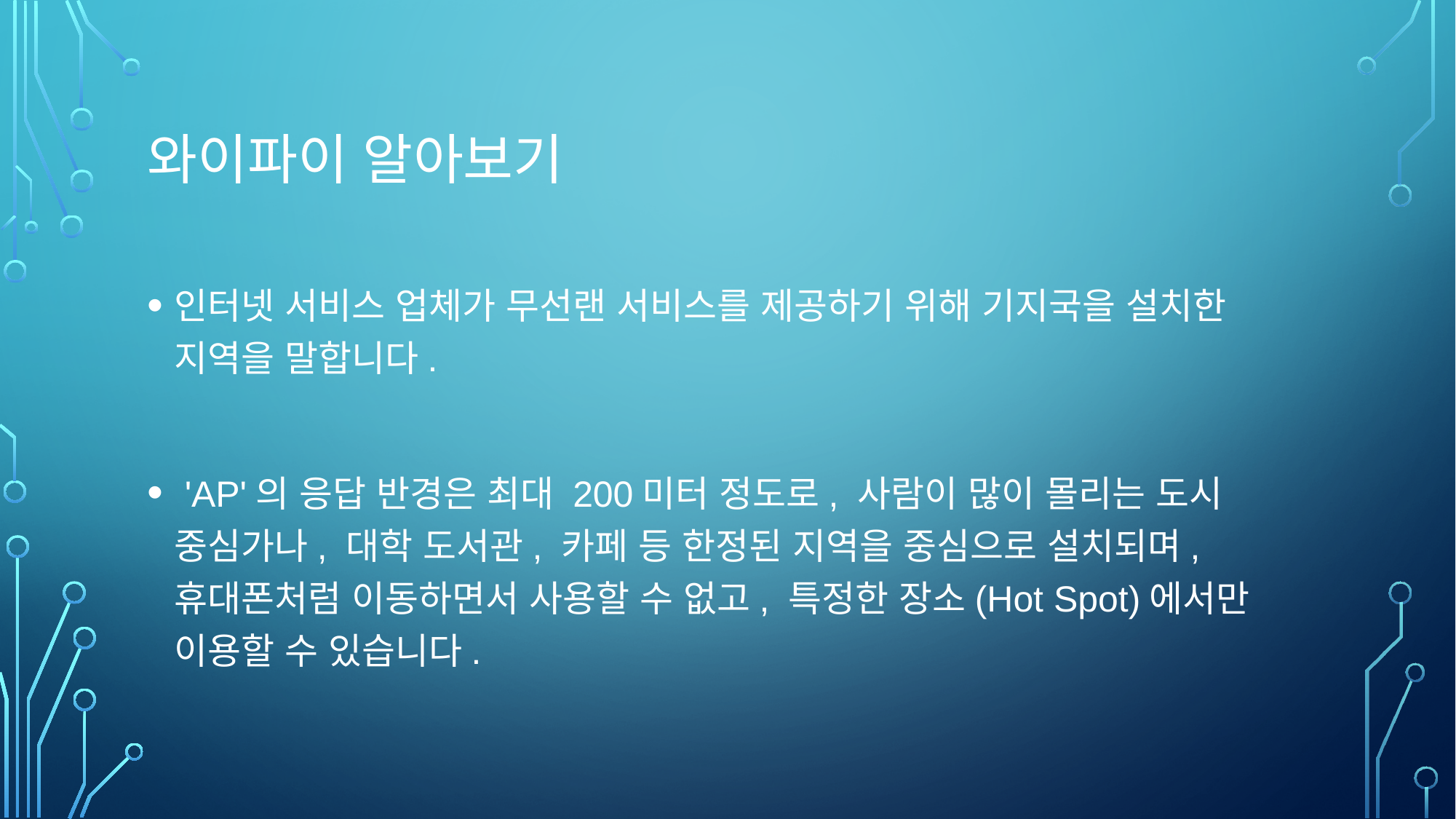

# 와이파이 알아보기
인터넷 서비스 업체가 무선랜 서비스를 제공하기 위해 기지국을 설치한 지역을 말합니다.

 'AP'의 응답 반경은 최대 200미터 정도로, 사람이 많이 몰리는 도시 중심가나, 대학 도서관, 카페 등 한정된 지역을 중심으로 설치되며, 휴대폰처럼 이동하면서 사용할 수 없고, 특정한 장소(Hot Spot)에서만 이용할 수 있습니다.